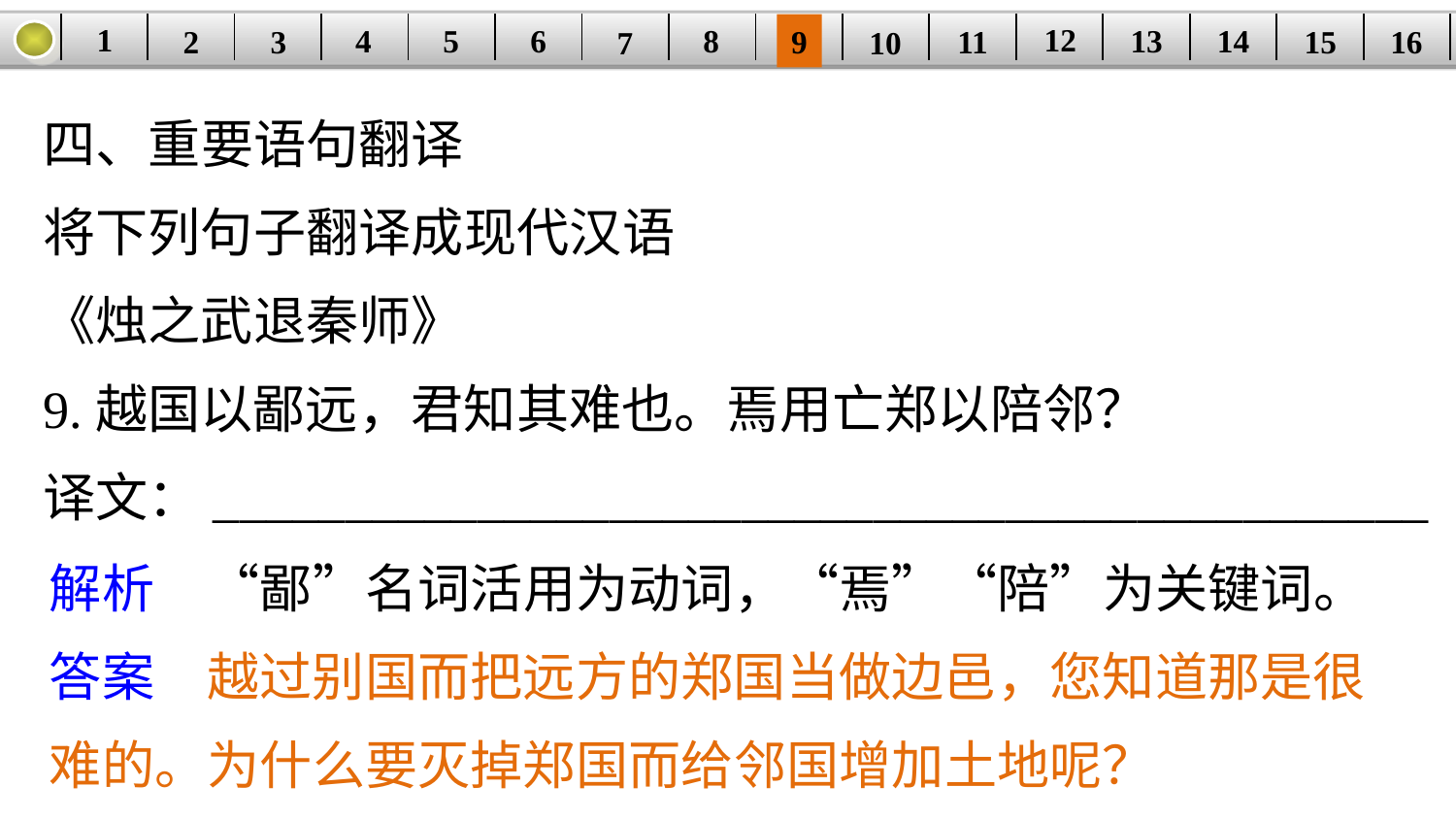

1
12
6
14
8
5
|  |  |  |  |  |  |  |  |  |  |  |  |  |  |  |  |
| --- | --- | --- | --- | --- | --- | --- | --- | --- | --- | --- | --- | --- | --- | --- | --- |
13
4
15
2
9
3
11
16
10
7

四、重要语句翻译
将下列句子翻译成现代汉语
《烛之武退秦师》
9.越国以鄙远，君知其难也。焉用亡郑以陪邻？
译文：______________________________________________
解析　“鄙”名词活用为动词，“焉”“陪”为关键词。
答案　越过别国而把远方的郑国当做边邑，您知道那是很难的。为什么要灭掉郑国而给邻国增加土地呢？